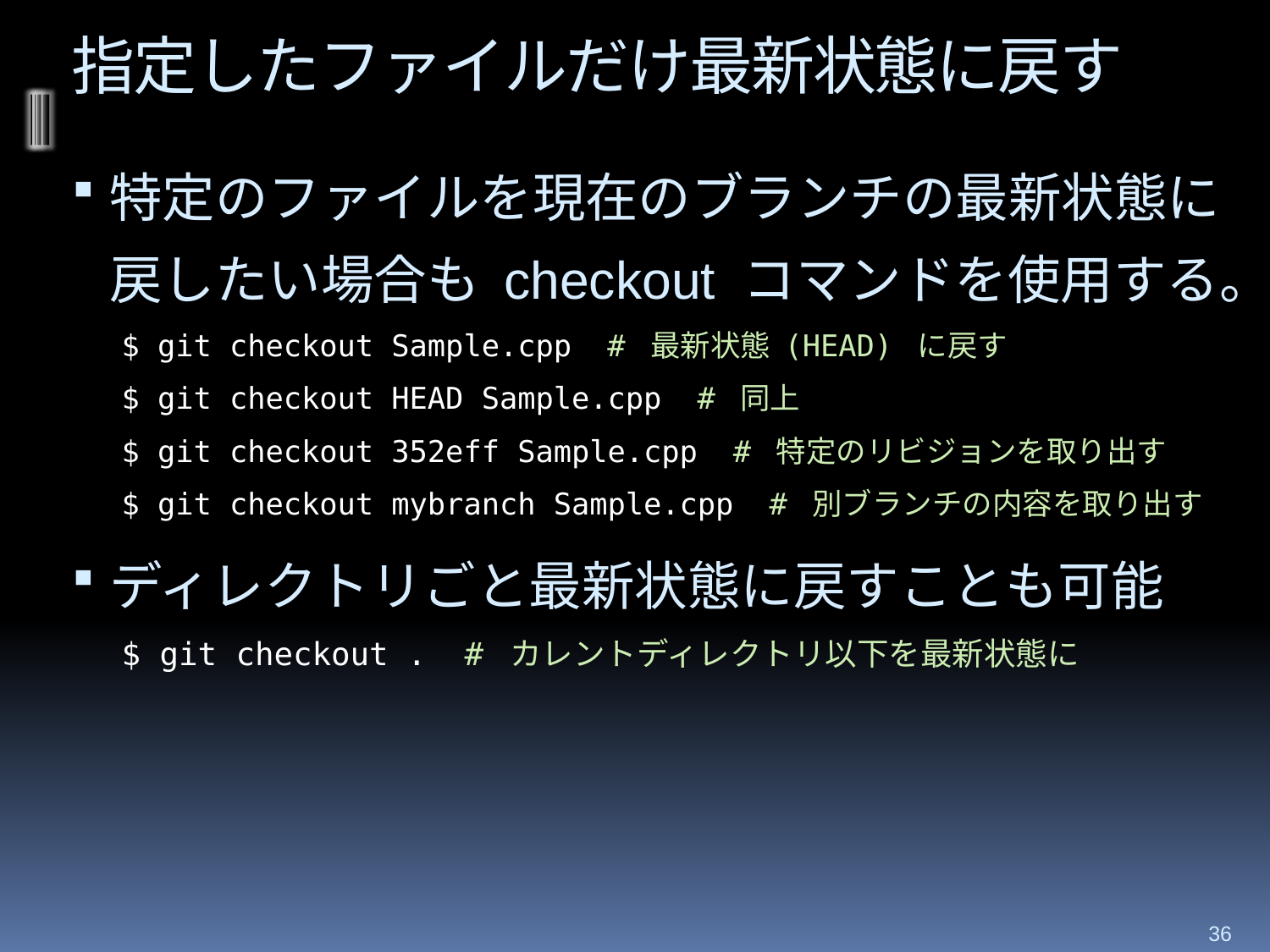

# 指定したファイルだけ最新状態に戻す
特定のファイルを現在のブランチの最新状態に戻したい場合も checkout コマンドを使用する。
$ git checkout Sample.cpp  # 最新状態 (HEAD) に戻す
$ git checkout HEAD Sample.cpp  # 同上
$ git checkout 352eff Sample.cpp  # 特定のリビジョンを取り出す
$ git checkout mybranch Sample.cpp  # 別ブランチの内容を取り出す
ディレクトリごと最新状態に戻すことも可能
$ git checkout .  # カレントディレクトリ以下を最新状態に

36